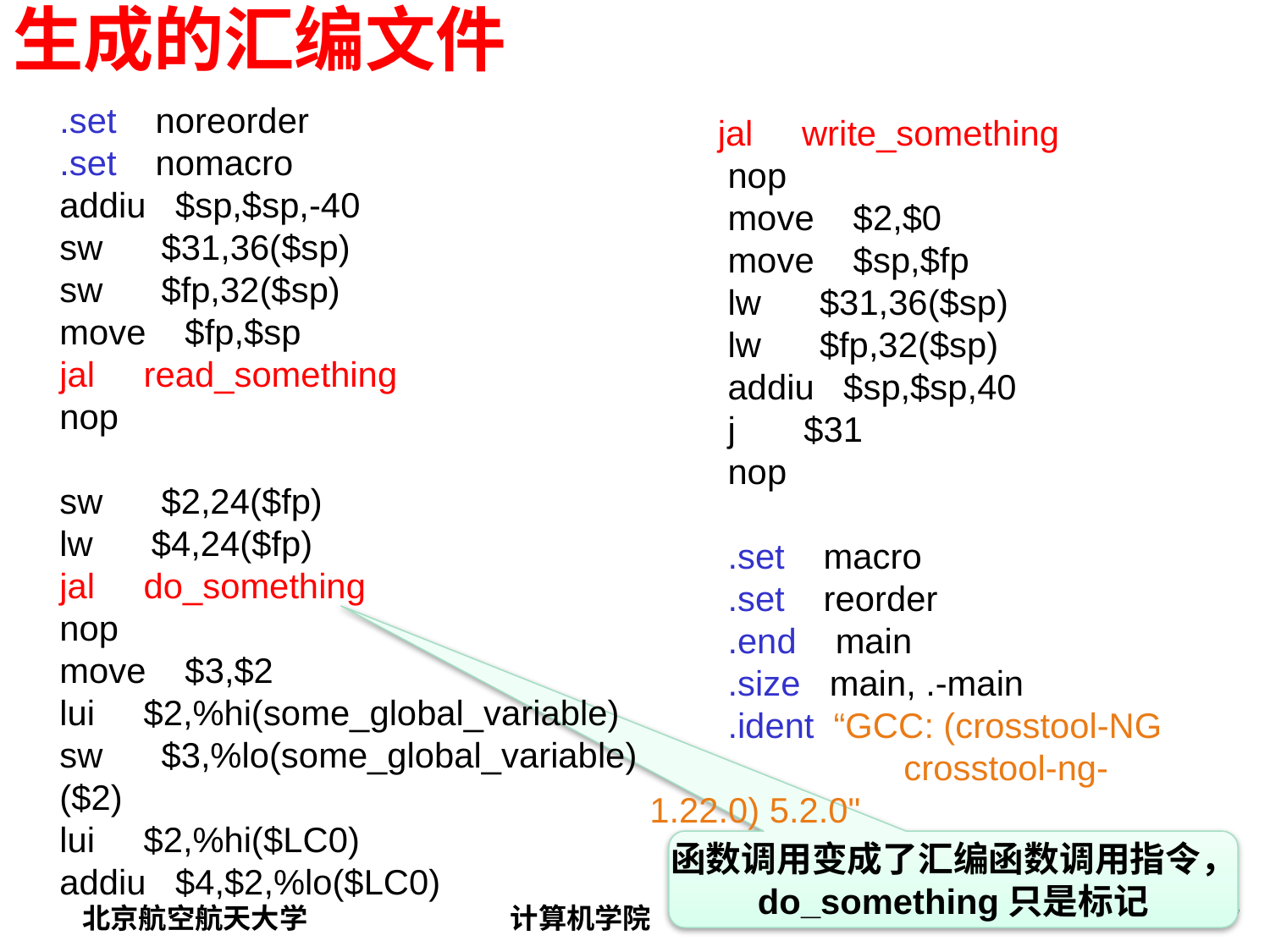

# 生成的汇编文件
.set    noreorder
.set    nomacro
addiu   $sp,$sp,-40
sw      $31,36($sp)
sw      $fp,32($sp)
move    $fp,$sp
jal     read_something
nop

sw      $2,24($fp)
lw      $4,24($fp)
jal     do_something
nop
move    $3,$2
lui     $2,%hi(some_global_variable)
sw      $3,%lo(some_global_variable)($2)
lui     $2,%hi($LC0)
addiu   $4,$2,%lo($LC0)

       jal     write_something
        nop
        move    $2,$0
        move    $sp,$fp
        lw      $31,36($sp)
        lw      $fp,32($sp)
        addiu   $sp,$sp,40
        j       $31
        nop

        .set    macro
        .set    reorder
        .end    main
        .size   main, .-main
        .ident  “GCC: (crosstool-NG     		crosstool-ng-1.22.0) 5.2.0"
函数调用变成了汇编函数调用指令，
do_something只是标记